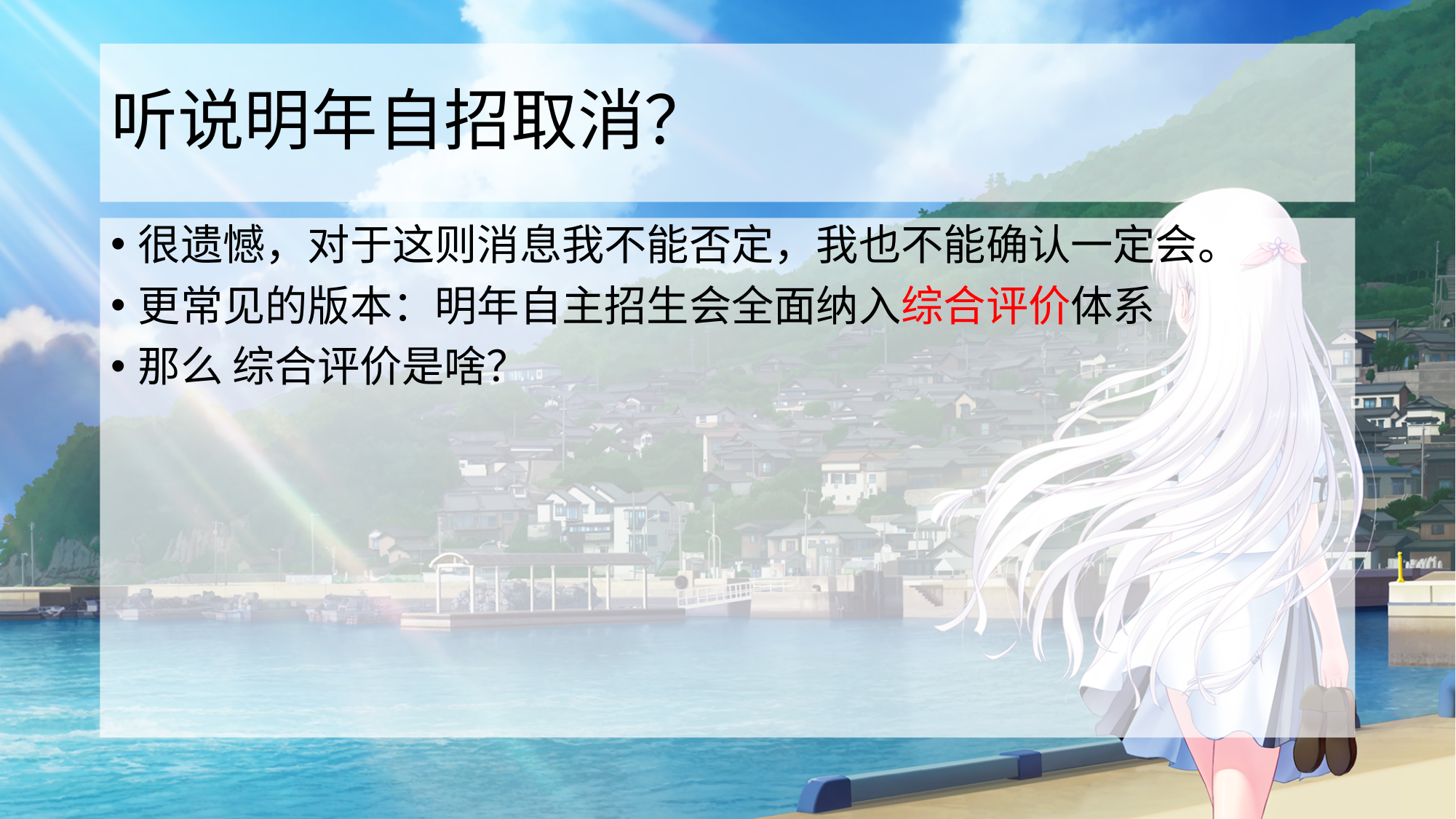

# 听说明年自招取消？
很遗憾，对于这则消息我不能否定，我也不能确认一定会。
更常见的版本：明年自主招生会全面纳入综合评价体系
那么 综合评价是啥？